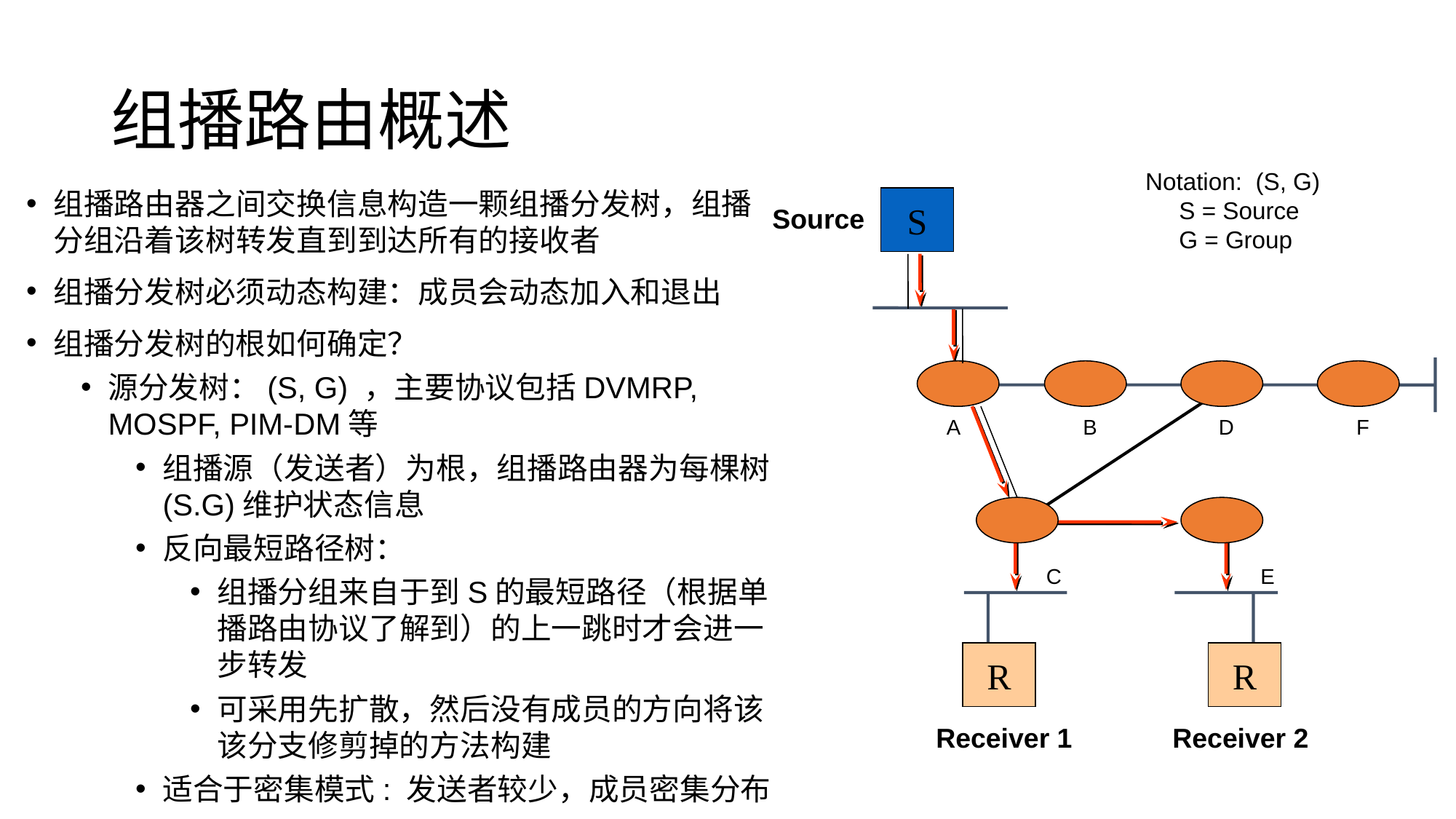

# 组播路由概述
Notation:  (S, G)
     S = Source
     G = Group
组播路由器之间交换信息构造一颗组播分发树，组播分组沿着该树转发直到到达所有的接收者
组播分发树必须动态构建：成员会动态加入和退出
组播分发树的根如何确定？
源分发树：(S, G) ，主要协议包括DVMRP, MOSPF, PIM-DM等
组播源（发送者）为根，组播路由器为每棵树(S.G)维护状态信息
反向最短路径树：
组播分组来自于到S的最短路径（根据单播路由协议了解到）的上一跳时才会进一步转发
可采用先扩散，然后没有成员的方向将该该分支修剪掉的方法构建
适合于密集模式: 发送者较少，成员密集分布
S
Source

A
B
D
F

C
E

R
R
Receiver 1
Receiver 2